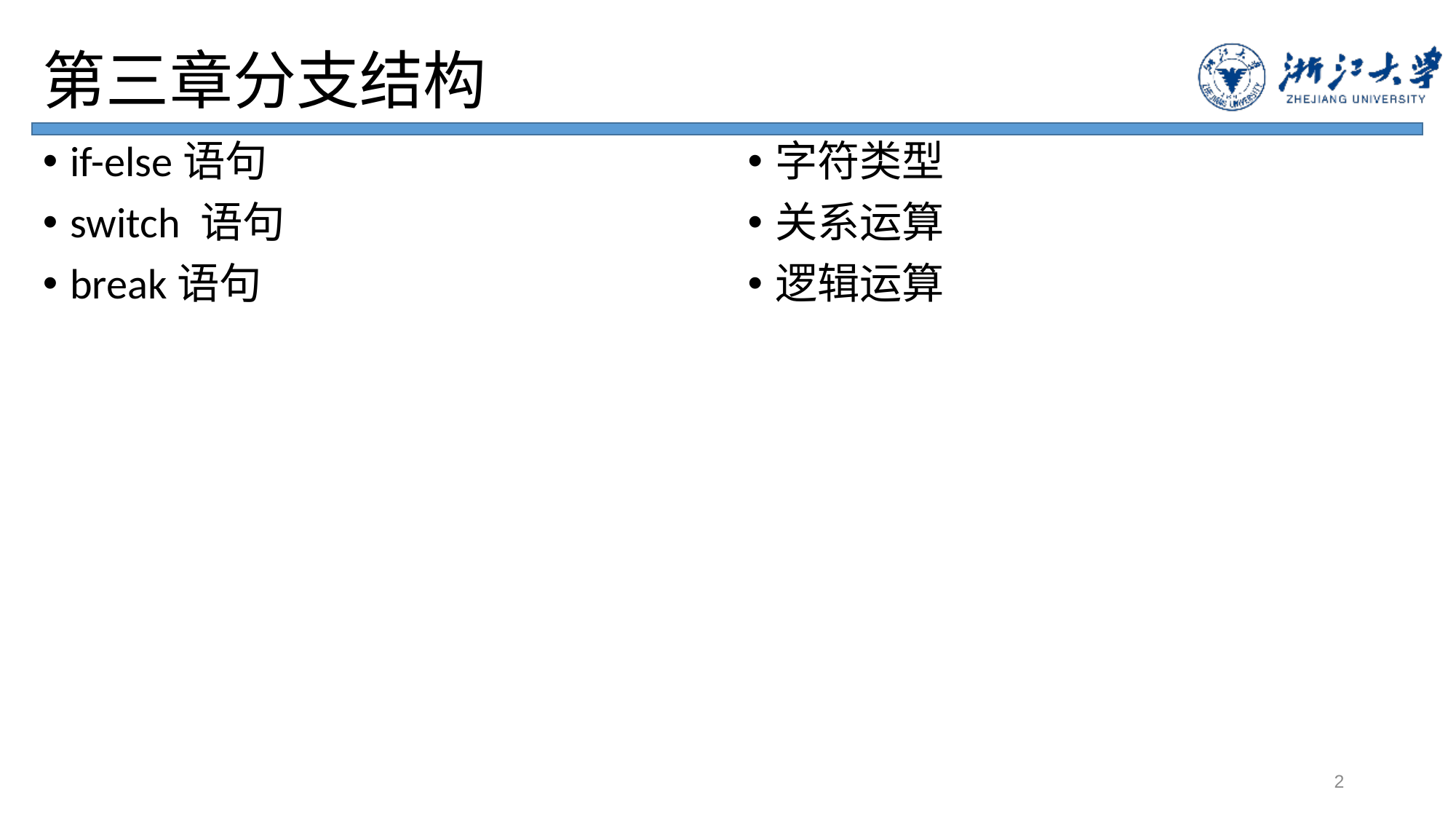

# 第三章分支结构
if-else语句
switch 语句
break语句
字符类型
关系运算
逻辑运算
2